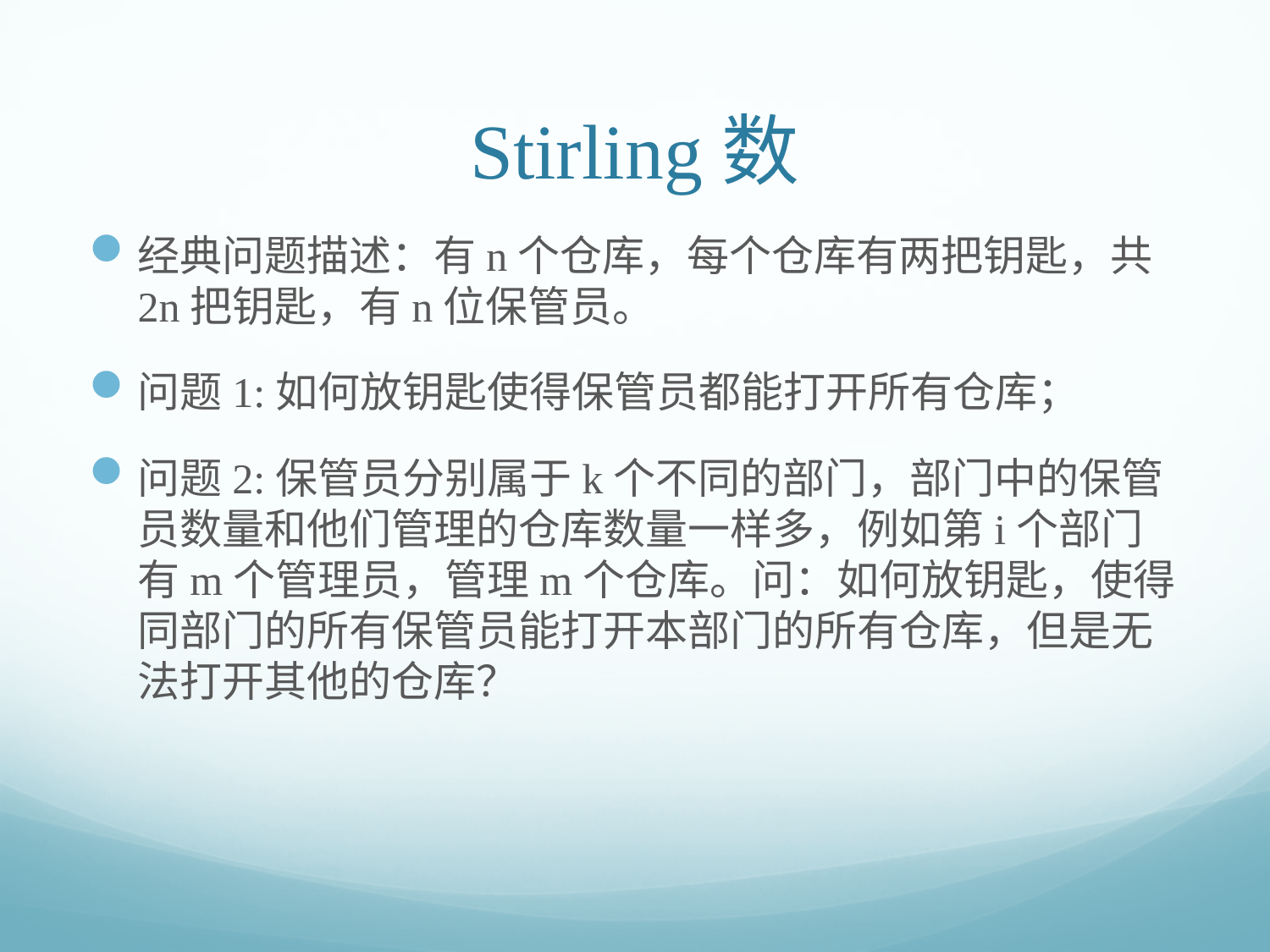

# Stirling数
经典问题描述：有n个仓库，每个仓库有两把钥匙，共2n把钥匙，有n位保管员。
问题1:如何放钥匙使得保管员都能打开所有仓库；
问题2:保管员分别属于k个不同的部门，部门中的保管员数量和他们管理的仓库数量一样多，例如第i个部门有m个管理员，管理m个仓库。问：如何放钥匙，使得同部门的所有保管员能打开本部门的所有仓库，但是无法打开其他的仓库？